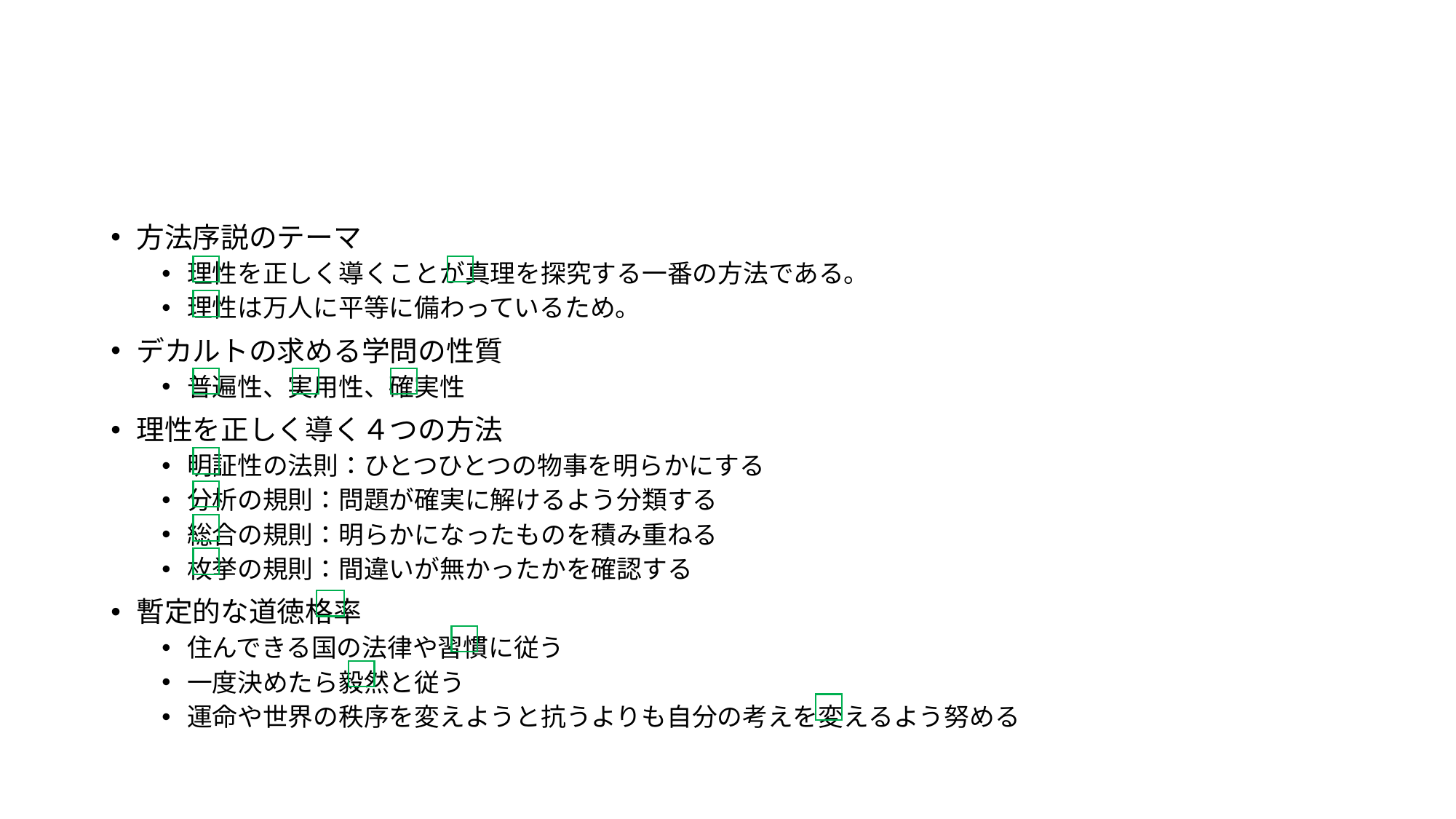

#
方法序説のテーマ
理性を正しく導くことが真理を探究する一番の方法である。
理性は万人に平等に備わっているため。
デカルトの求める学問の性質
普遍性、実用性、確実性
理性を正しく導く４つの方法
明証性の法則：ひとつひとつの物事を明らかにする
分析の規則：問題が確実に解けるよう分類する
総合の規則：明らかになったものを積み重ねる
枚挙の規則：間違いが無かったかを確認する
暫定的な道徳格率
住んできる国の法律や習慣に従う
一度決めたら毅然と従う
運命や世界の秩序を変えようと抗うよりも自分の考えを変えるよう努める